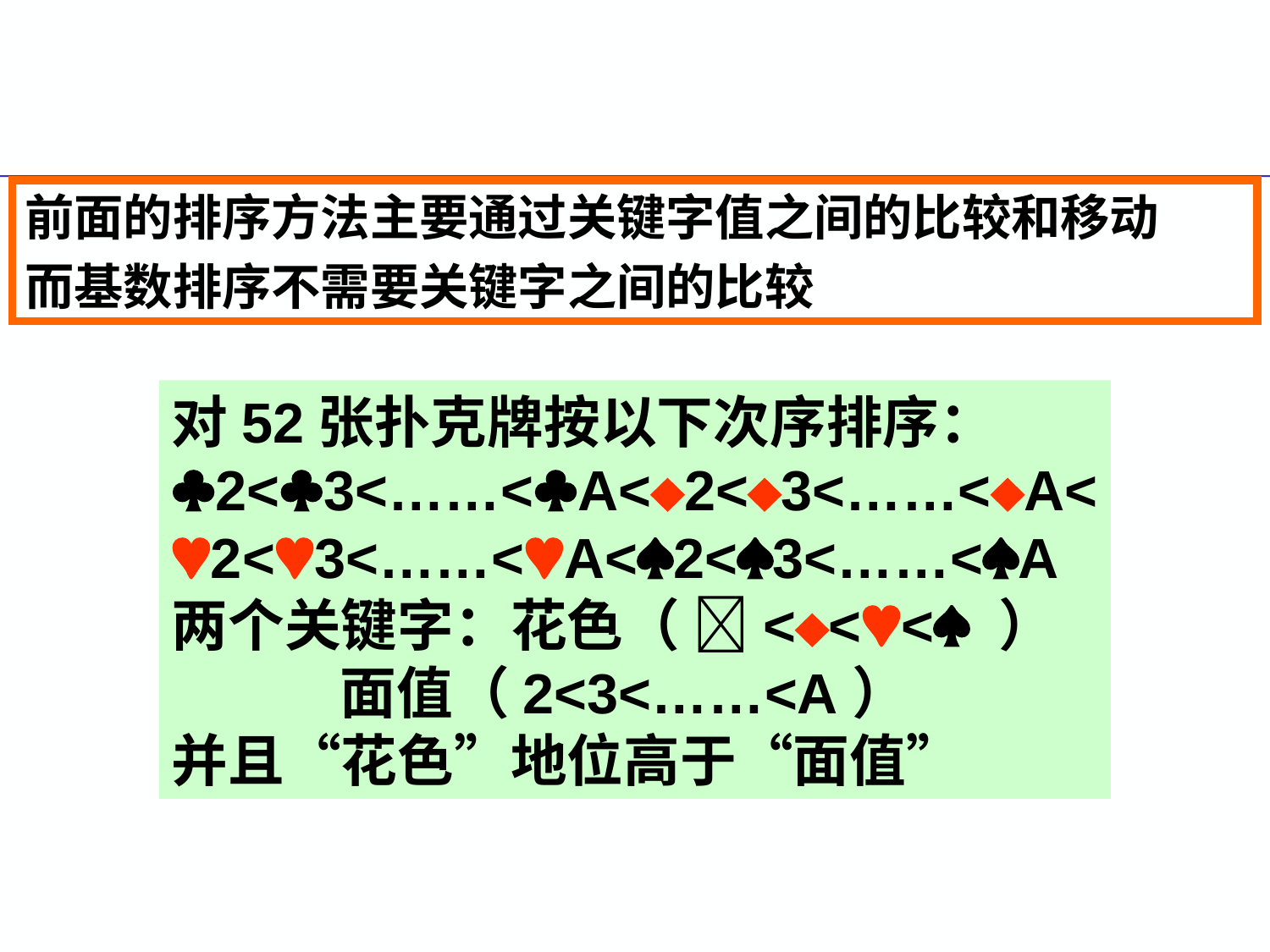

前面的排序方法主要通过关键字值之间的比较和移动
而基数排序不需要关键字之间的比较
对52张扑克牌按以下次序排序：
♣2<♣3<……<♣A<♦2<♦3<……<♦A<
♥2<♥3<……<♥A<♠2<♠3<……<♠A
两个关键字：花色（ ♣<♦<♥<♠ ）
            面值（2<3<……<A）
并且“花色”地位高于“面值”